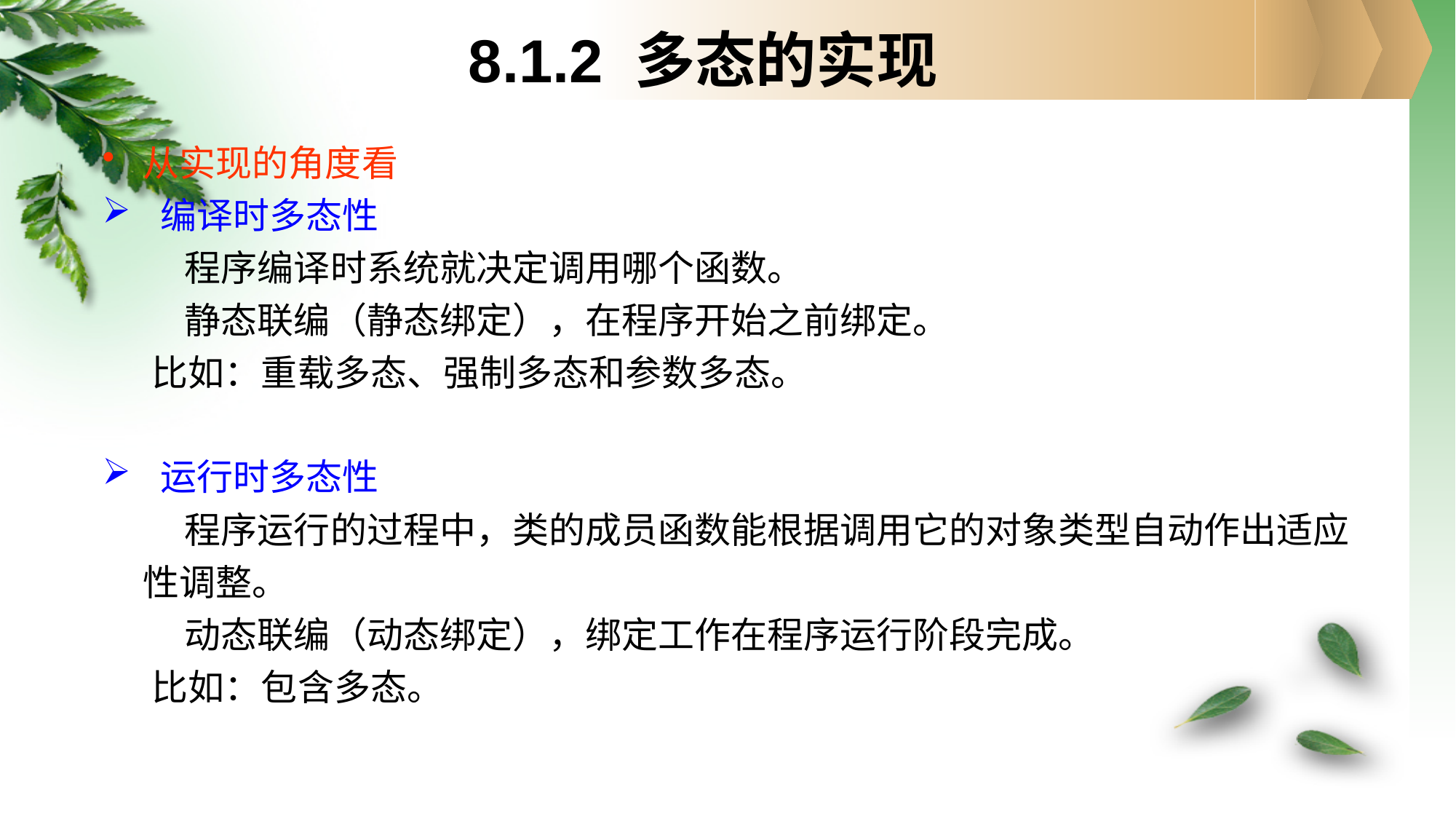

# 8.1.2 多态的实现
从实现的角度看
 编译时多态性
         程序编译时系统就决定调用哪个函数。
         静态联编（静态绑定），在程序开始之前绑定。
     比如：重载多态、强制多态和参数多态。

 运行时多态性
         程序运行的过程中，类的成员函数能根据调用它的对象类型自动作出适应性调整。
         动态联编（动态绑定），绑定工作在程序运行阶段完成。
     比如：包含多态。